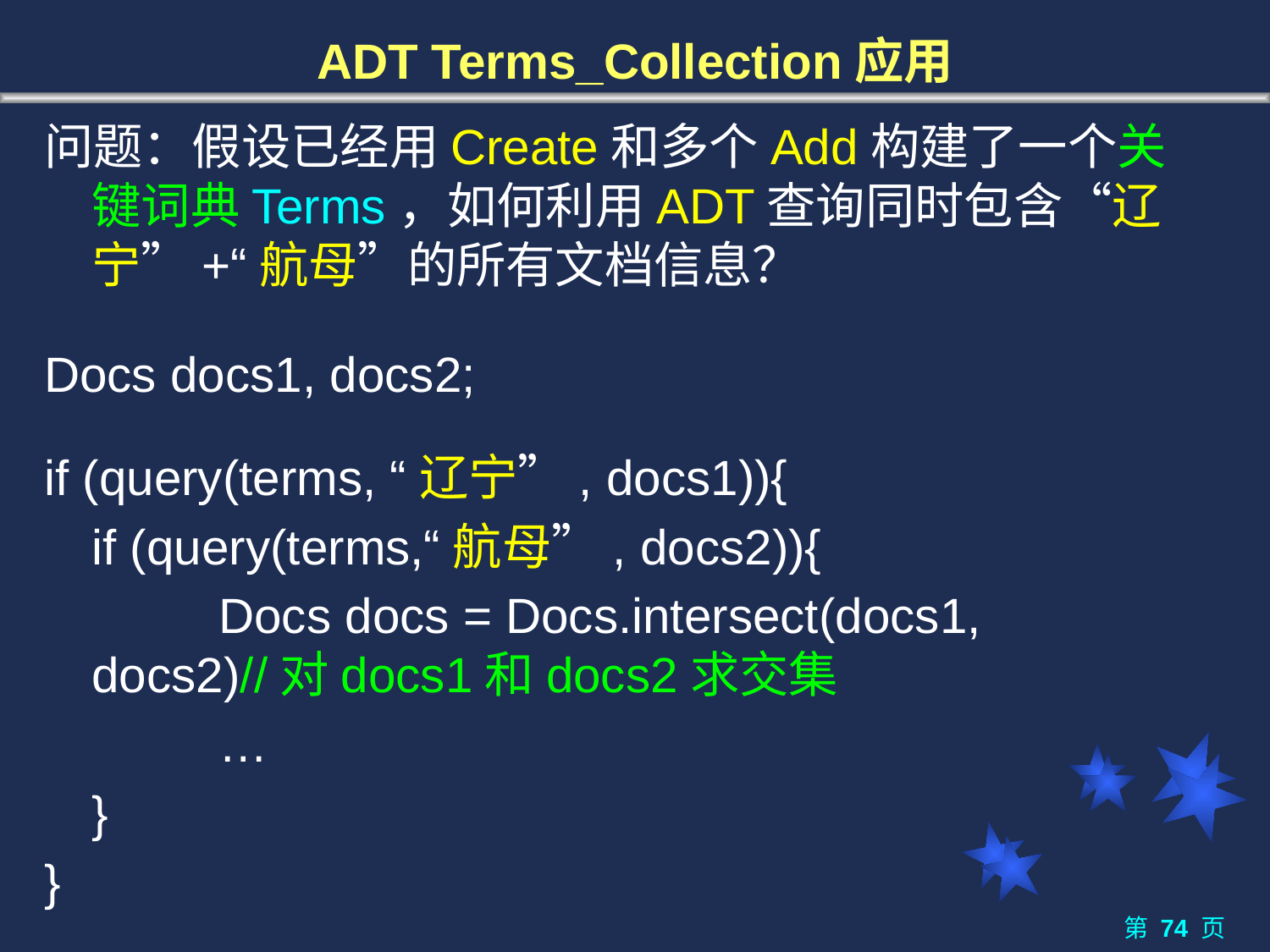

# ADT Terms_Collection应用
问题：假设已经用Create和多个Add构建了一个关键词典Terms，如何利用ADT查询同时包含“辽宁”+“航母”的所有文档信息？

Docs docs1, docs2;

if (query(terms, “辽宁”, docs1)){
	if (query(terms,“航母”, docs2)){
		Docs docs = Docs.intersect(docs1, docs2)//对docs1和docs2求交集
		…
	}
}

第 74 页